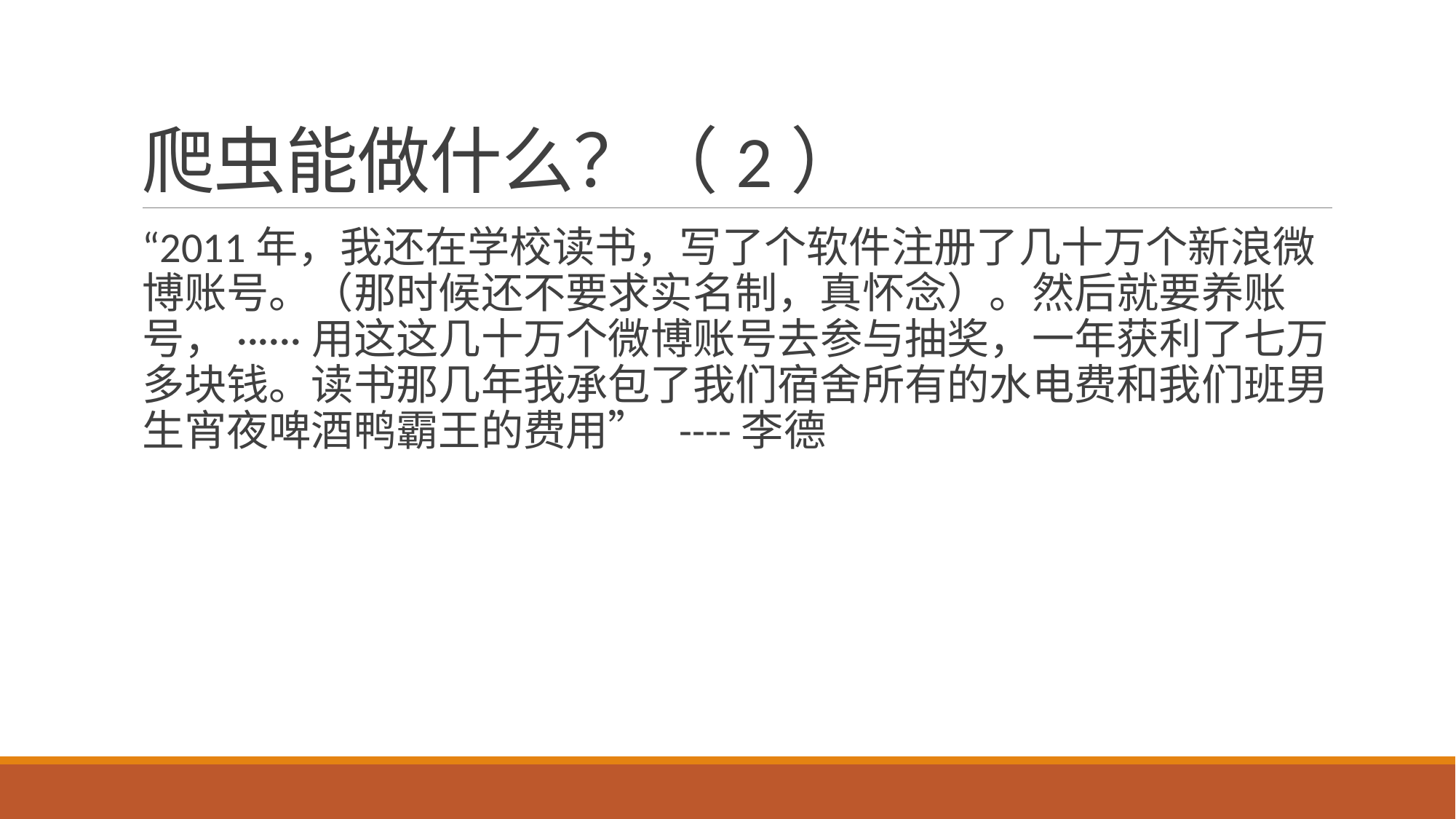

# 爬虫能做什么？（2）
“2011年，我还在学校读书，写了个软件注册了几十万个新浪微博账号。（那时候还不要求实名制，真怀念）。然后就要养账号，······用这这几十万个微博账号去参与抽奖，一年获利了七万多块钱。读书那几年我承包了我们宿舍所有的水电费和我们班男生宵夜啤酒鸭霸王的费用”  ----李德